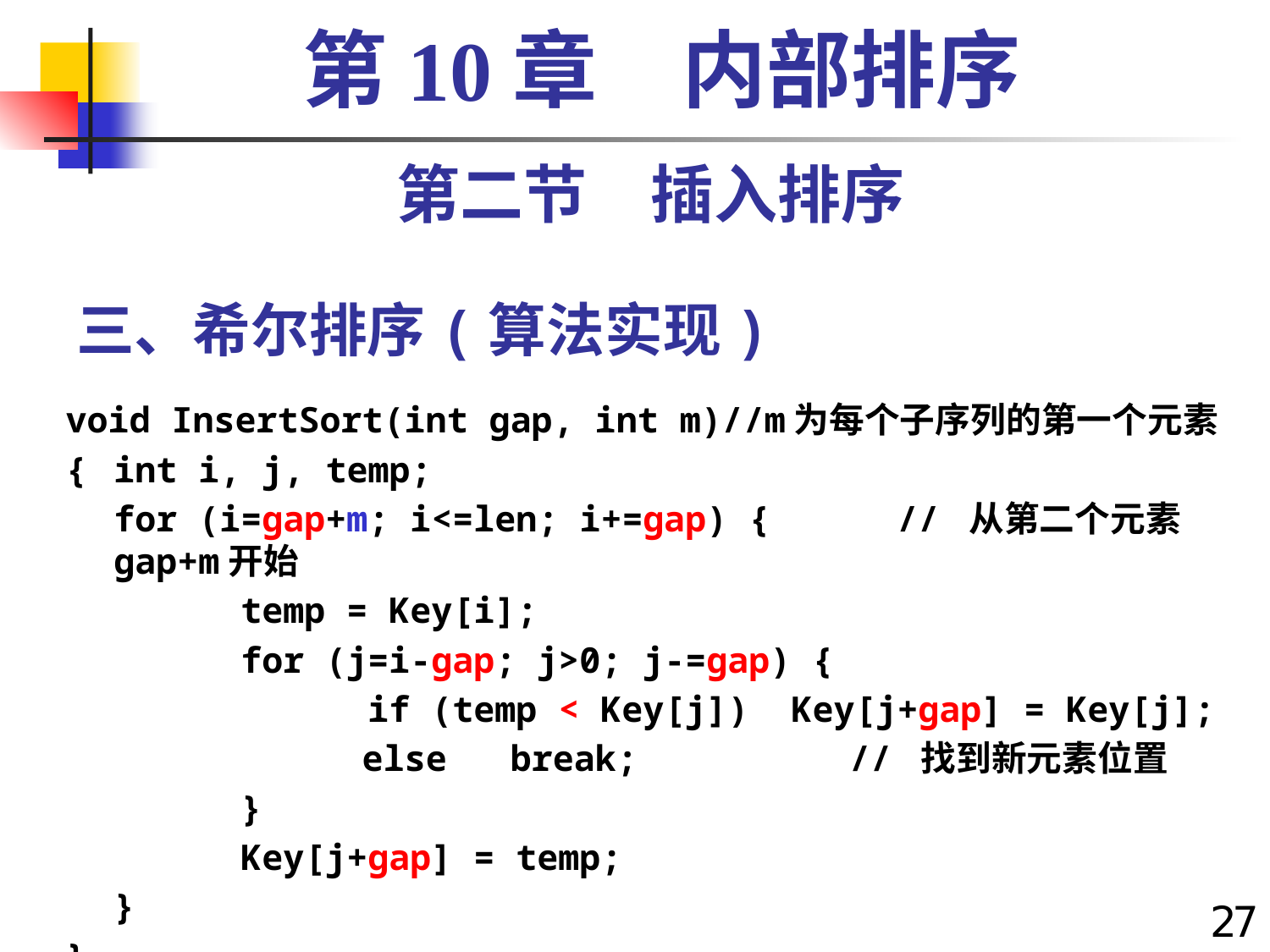

第10章　内部排序
第二节　插入排序
# 三、希尔排序(算法实现)
void InsertSort(int gap, int m)//m为每个子序列的第一个元素
{	int i, j, temp;
	for (i=gap+m; i<=len; i+=gap) {	 // 从第二个元素gap+m开始
		temp = Key[i];
		for (j=i-gap; j>0; j-=gap) {
			if (temp < Key[j])  Key[j+gap] = Key[j];
              else   break;          // 找到新元素位置
		}
		Key[j+gap] = temp;
	}
}
27